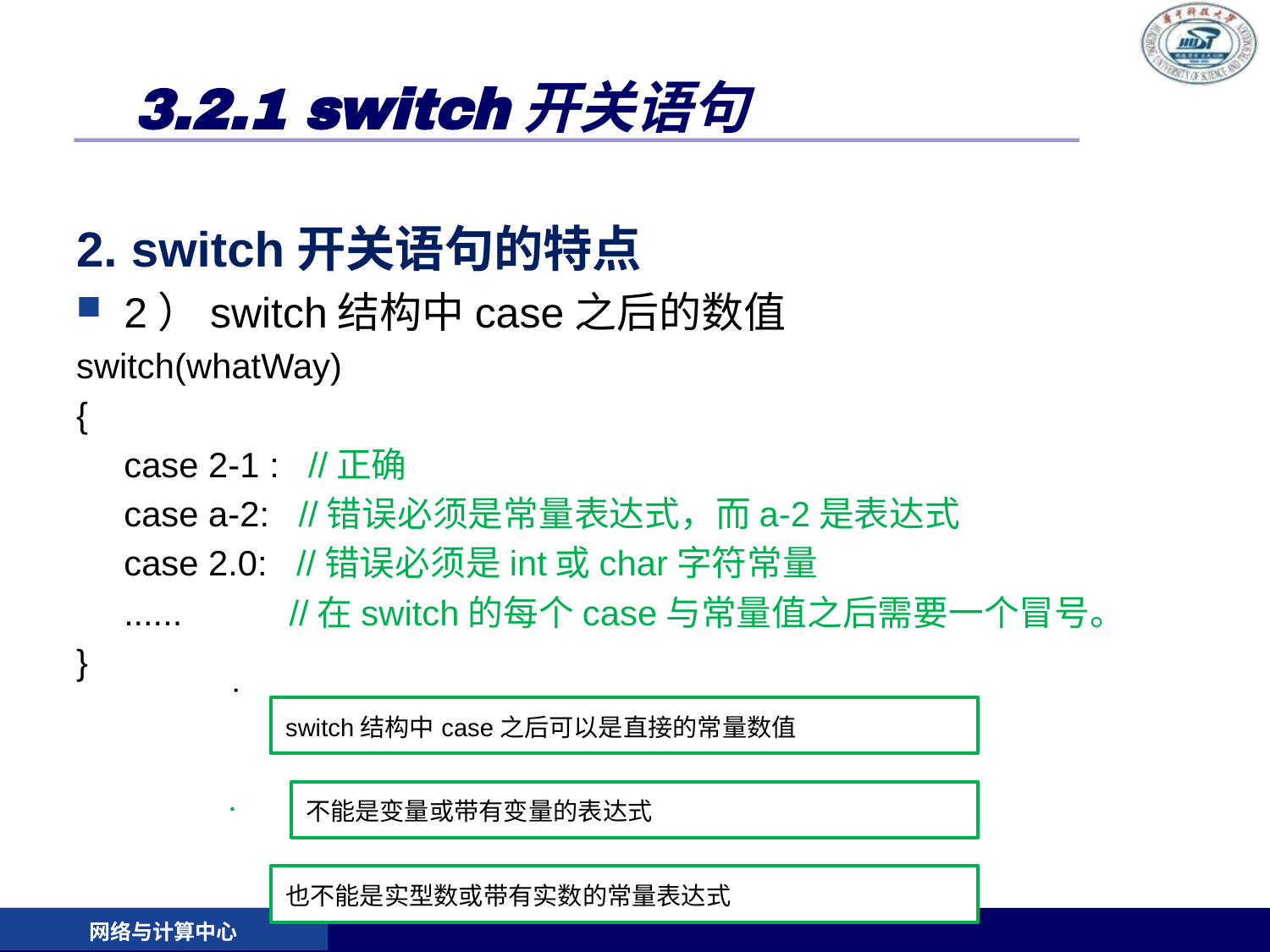

# 3.2.1 switch开关语句
2. switch开关语句的特点
2）switch结构中case之后的数值
switch(whatWay)
{
	case 2-1 :   //正确
	case a-2:   //错误必须是常量表达式，而a-2是表达式
	case 2.0:   //错误必须是int或char字符常量
	......           //在switch的每个case与常量值之后需要一个冒号。
}

switch结构中case之后可以是直接的常量数值
不能是变量或带有变量的表达式
也不能是实型数或带有实数的常量表达式
网络与计算中心